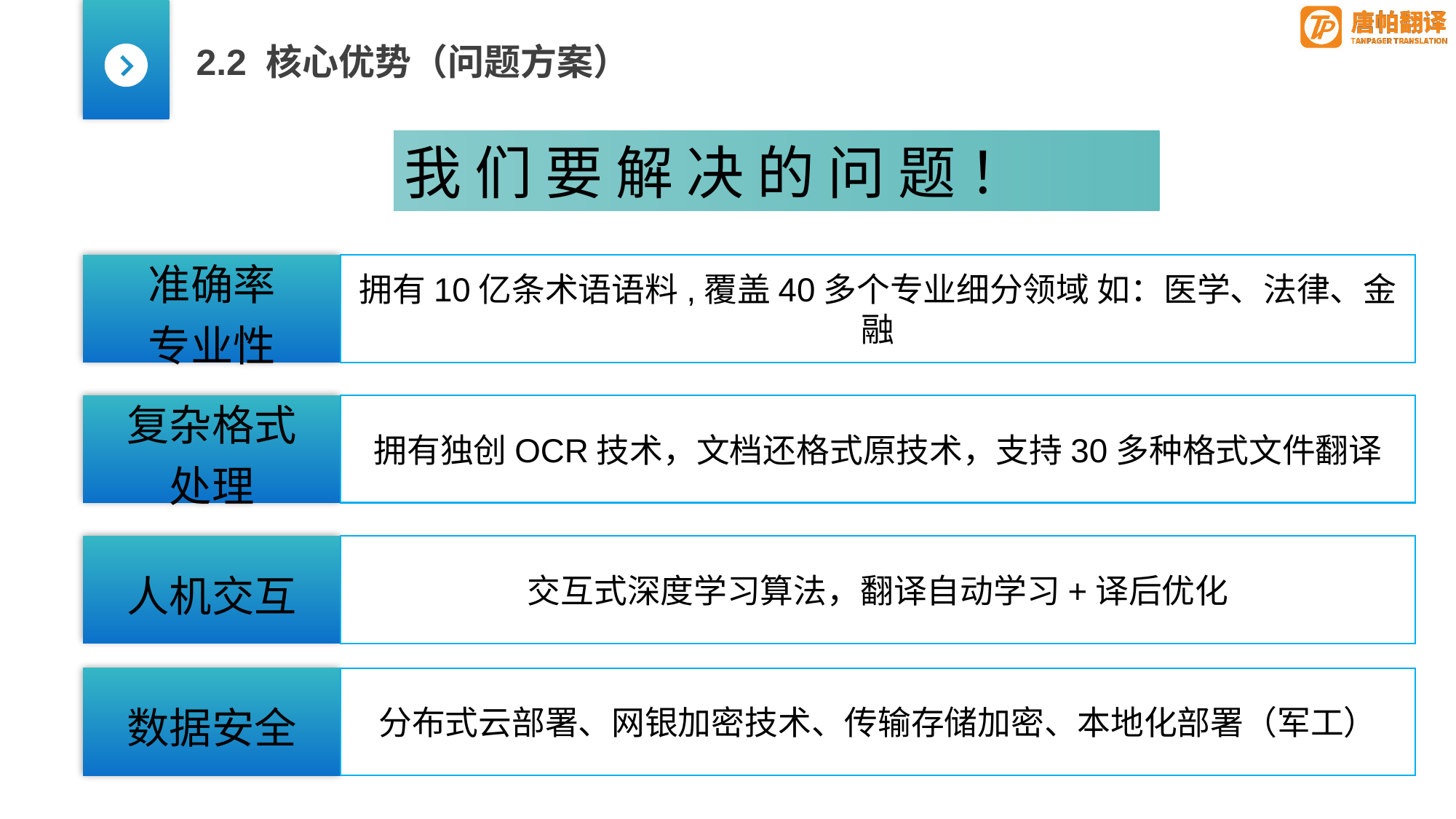

2.2 核心优势（问题方案）
我 们 要 解 决 的 问 题 ！
准确率
专业性
拥有10亿条术语语料,覆盖40多个专业细分领域 如：医学、法律、金融
复杂格式
处理

拥有独创OCR技术，文档还格式原技术，支持30多种格式文件翻译
人机交互

交互式深度学习算法，翻译自动学习+译后优化
数据安全

分布式云部署、网银加密技术、传输存储加密、本地化部署（军工）